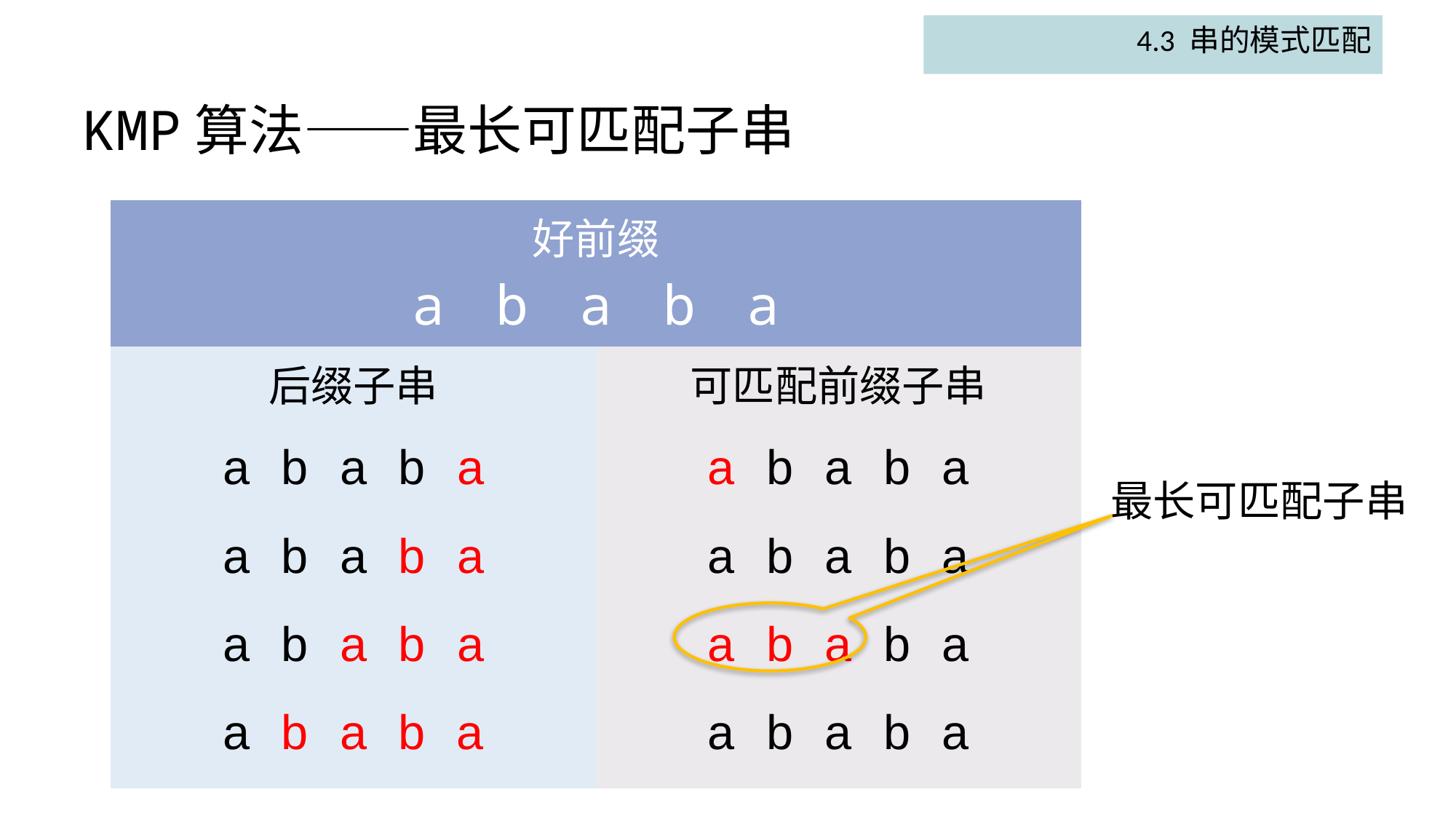

4.3 串的模式匹配

# KMP算法——最长可匹配子串
| 好前缀 a b a b a | a b a b a |
| --- | --- |
| 后缀子串 | 可匹配前缀子串 |
| a b a b a | a b a b a |
| a b a b a | a b a b a |
| a b a b a | a b a b a |
| a b a b a | a b a b a |
最长可匹配子串